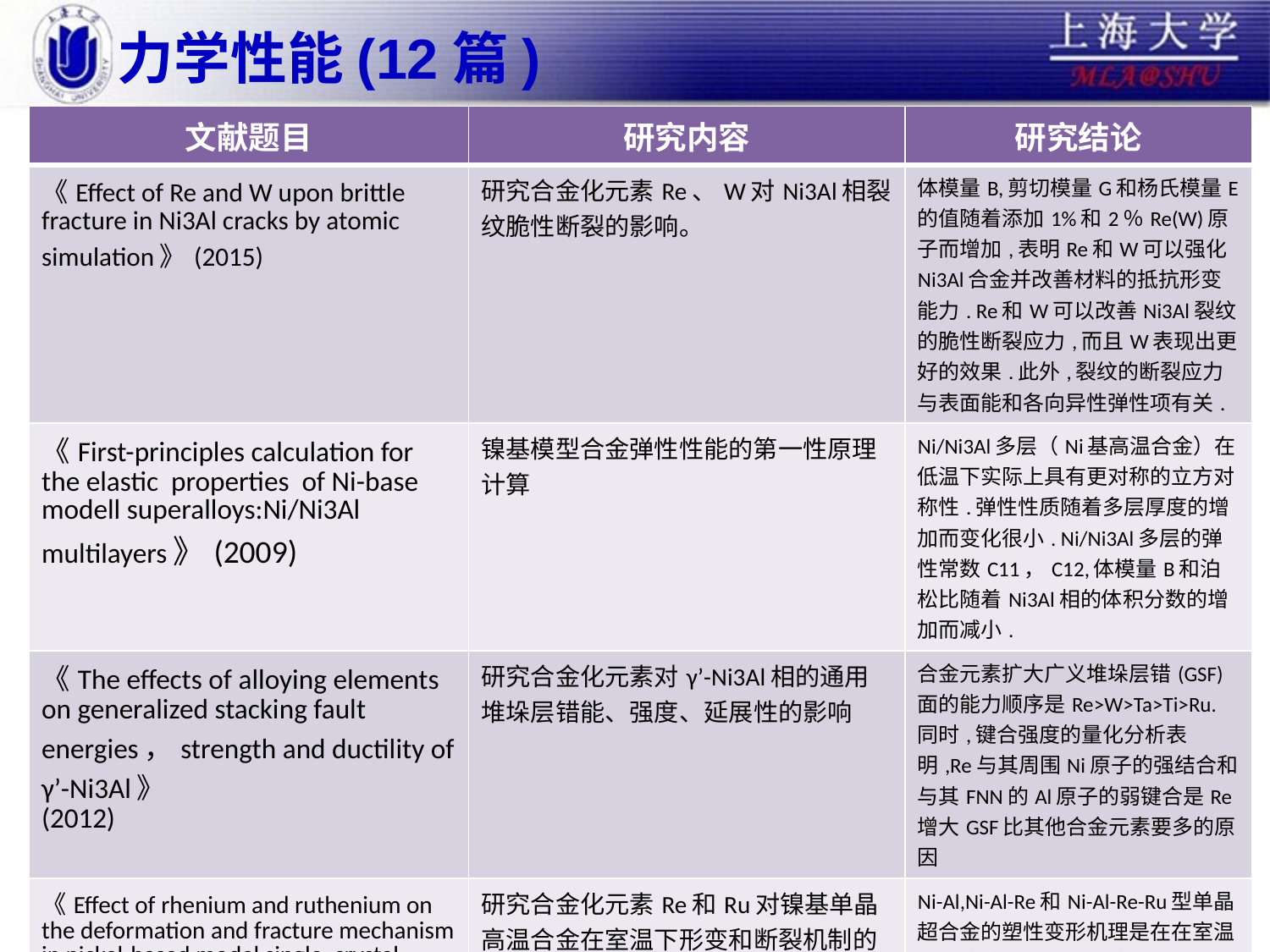

# 力学性能(12篇)
| 文献题目 | 研究内容 | 研究结论 |
| --- | --- | --- |
| 《Effect of Re and W upon brittle fracture in Ni3Al cracks by atomic simulation》(2015) | 研究合金化元素Re、W对Ni3Al相裂纹脆性断裂的影响。 | 体模量B,剪切模量G和杨氏模量E的值随着添加1%和2％Re(W)原子而增加,表明Re和W可以强化Ni3Al合金并改善材料的抵抗形变能力. Re和W可以改善Ni3Al裂纹的脆性断裂应力,而且W表现出更好的效果.此外,裂纹的断裂应力与表面能和各向异性弹性项有关. |
| 《First-principles calculation for the elastic properties of Ni-base modell superalloys:Ni/Ni3Al multilayers》(2009) | 镍基模型合金弹性性能的第一性原理计算 | Ni/Ni3Al多层（Ni基高温合金）在低温下实际上具有更对称的立方对称性.弹性性质随着多层厚度的增加而变化很小. Ni/Ni3Al多层的弹性常数C11，C12,体模量B和泊松比随着Ni3Al相的体积分数的增加而减小. |
| 《The effects of alloying elements on generalized stacking fault energies，strength and ductility of γ’-Ni3Al》 (2012) | 研究合金化元素对γ’-Ni3Al相的通用堆垛层错能、强度、延展性的影响 | 合金元素扩大广义堆垛层错(GSF)面的能力顺序是Re>W>Ta>Ti>Ru.同时,键合强度的量化分析表明,Re与其周围Ni原子的强结合和与其FNN的Al原子的弱键合是Re增大GSF比其他合金元素要多的原因 |
| 《Effect of rhenium and ruthenium on the deformation and fracture mechanism in nickel-based model single crystal superalloys during in the insitu tensile at room temperature》(2017) | 研究合金化元素Re和Ru对镍基单晶高温合金在室温下形变和断裂机制的影响 | Ni-Al,Ni-Al-Re和Ni-Al-Re-Ru型单晶超合金的塑性变形机理是在在室温下原位拉伸过程中错位的双向滑移.初始的微裂纹通常在两组滑移线的交点处形成.不同单晶超合金模型的不同断裂面归因于元素Re和Ru对位错构型的影响 |